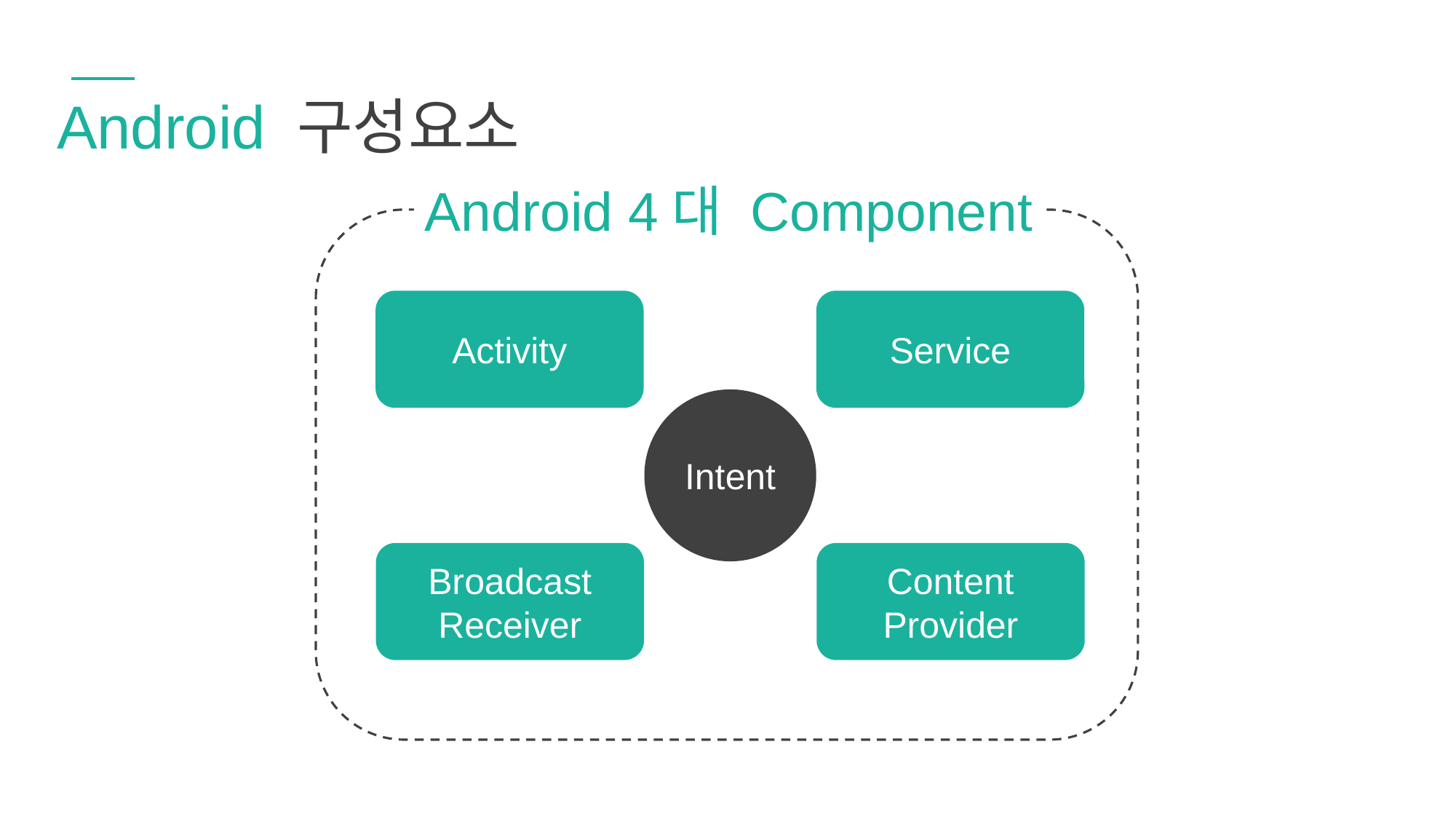

Android 구성요소

Android 4대 Component

Activity
Service
Intent
Broadcast
Receiver
Content
Provider